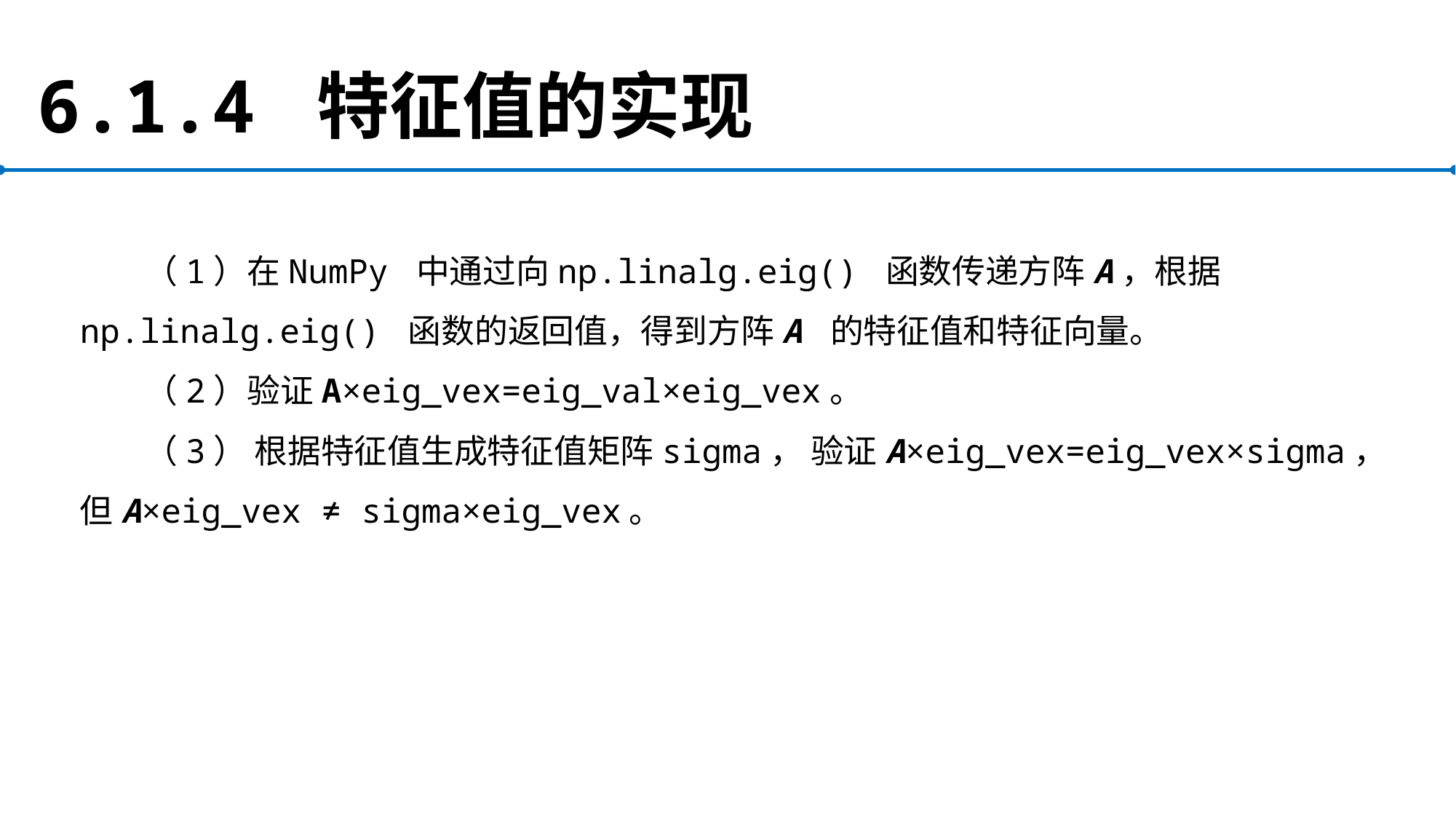

# 6.1.4 特征值的实现
（1）在NumPy 中通过向np.linalg.eig() 函数传递方阵A，根据np.linalg.eig() 函数的返回值，得到方阵A 的特征值和特征向量。
（2）验证A×eig_vex=eig_val×eig_vex。
（3） 根据特征值生成特征值矩阵sigma， 验证A×eig_vex=eig_vex×sigma， 但A×eig_vex ≠ sigma×eig_vex。